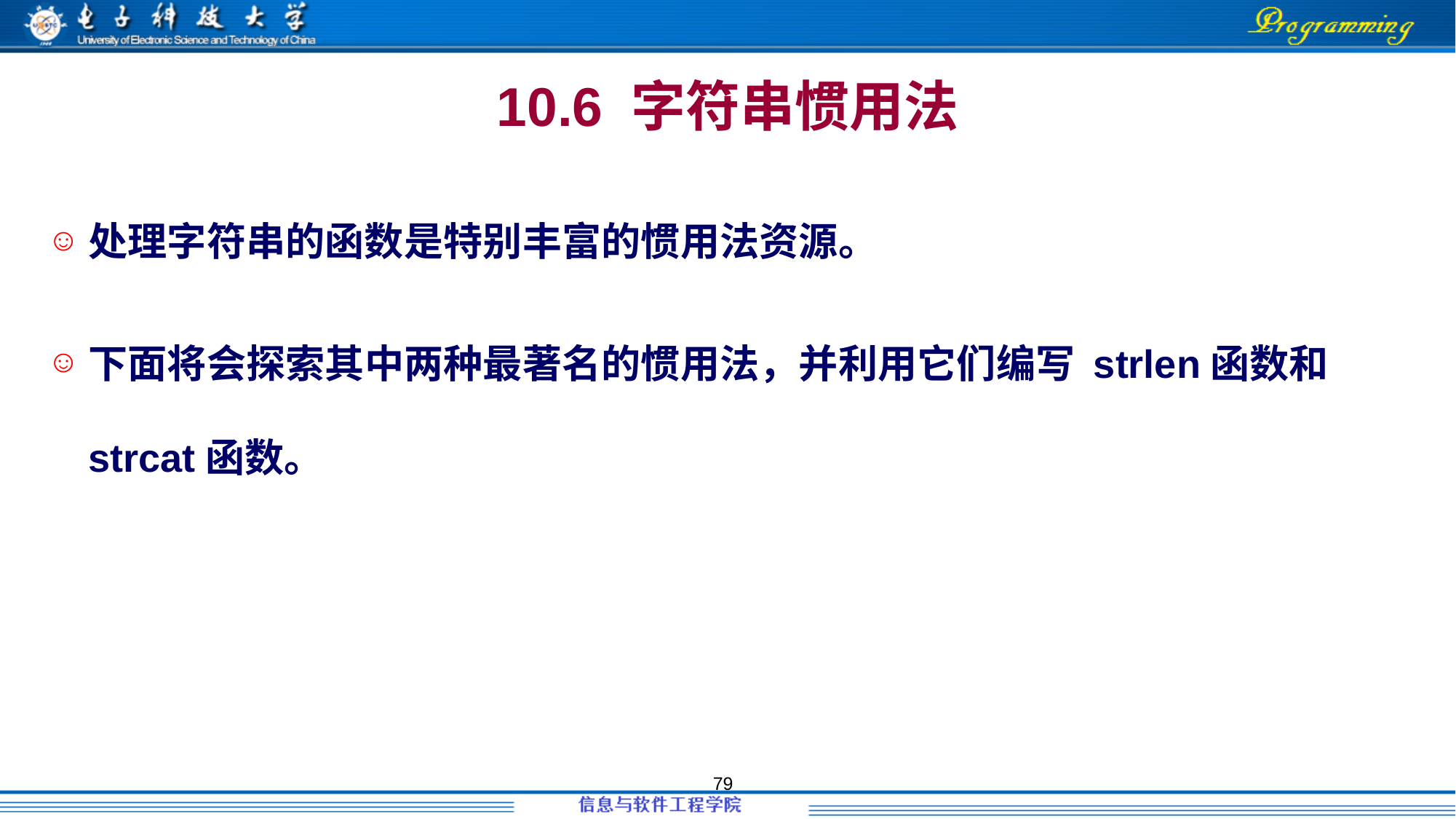

10.6 字符串惯用法
处理字符串的函数是特别丰富的惯用法资源。
下面将会探索其中两种最著名的惯用法，并利用它们编写 strlen函数和 strcat函数。
79